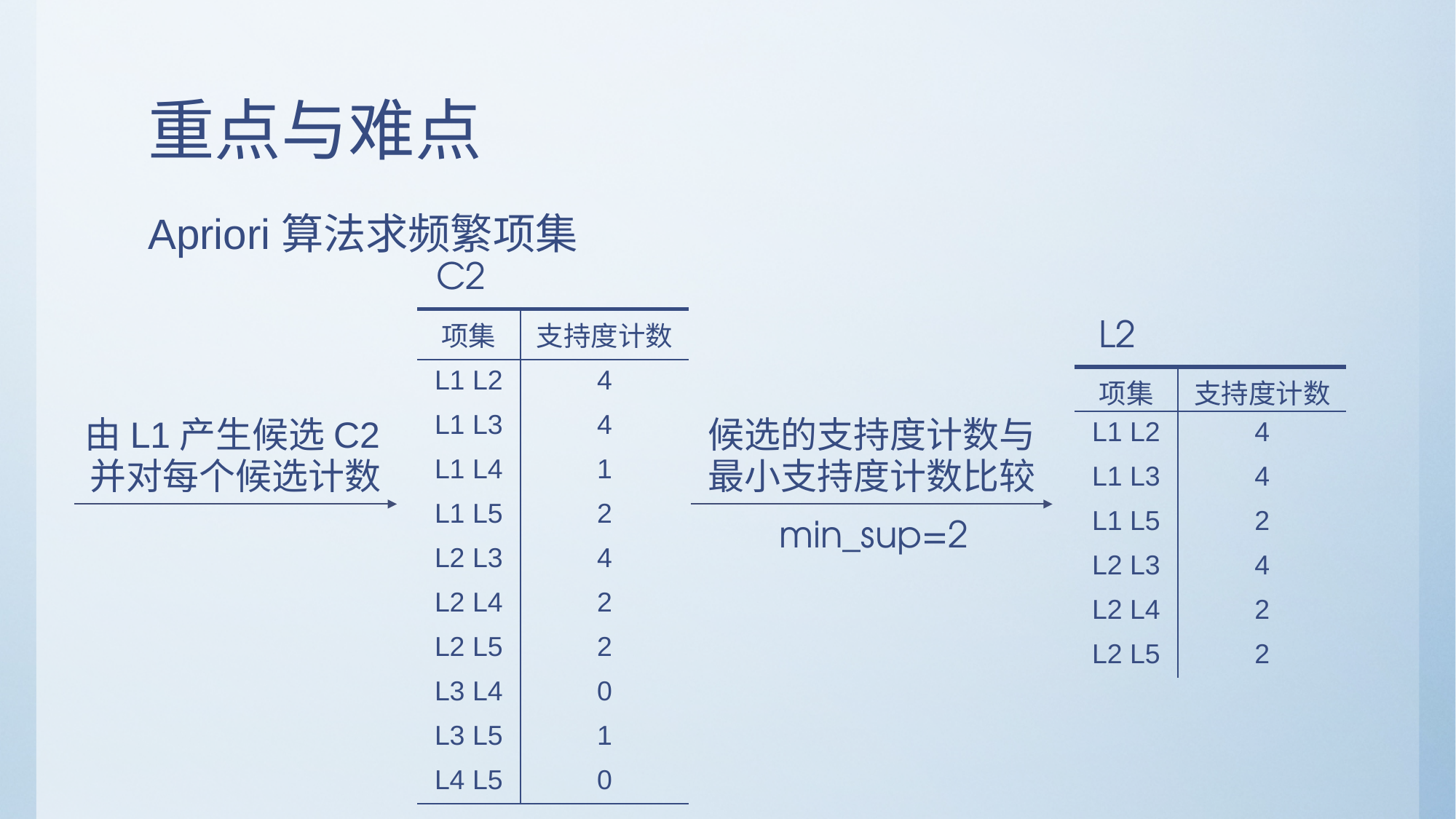

# 重点与难点
Apriori算法求频繁项集
C2
| 项集 | 支持度计数 |
| --- | --- |
| L1 L2 | 4 |
| L1 L3 | 4 |
| L1 L4 | 1 |
| L1 L5 | 2 |
| L2 L3 | 4 |
| L2 L4 | 2 |
| L2 L5 | 2 |
| L3 L4 | 0 |
| L3 L5 | 1 |
| L4 L5 | 0 |
L2
| 项集 | 支持度计数 |
| --- | --- |
| L1 L2 | 4 |
| L1 L3 | 4 |
| L1 L5 | 2 |
| L2 L3 | 4 |
| L2 L4 | 2 |
| L2 L5 | 2 |
由L1产生候选C2并对每个候选计数
候选的支持度计数与最小支持度计数比较
min_sup=2